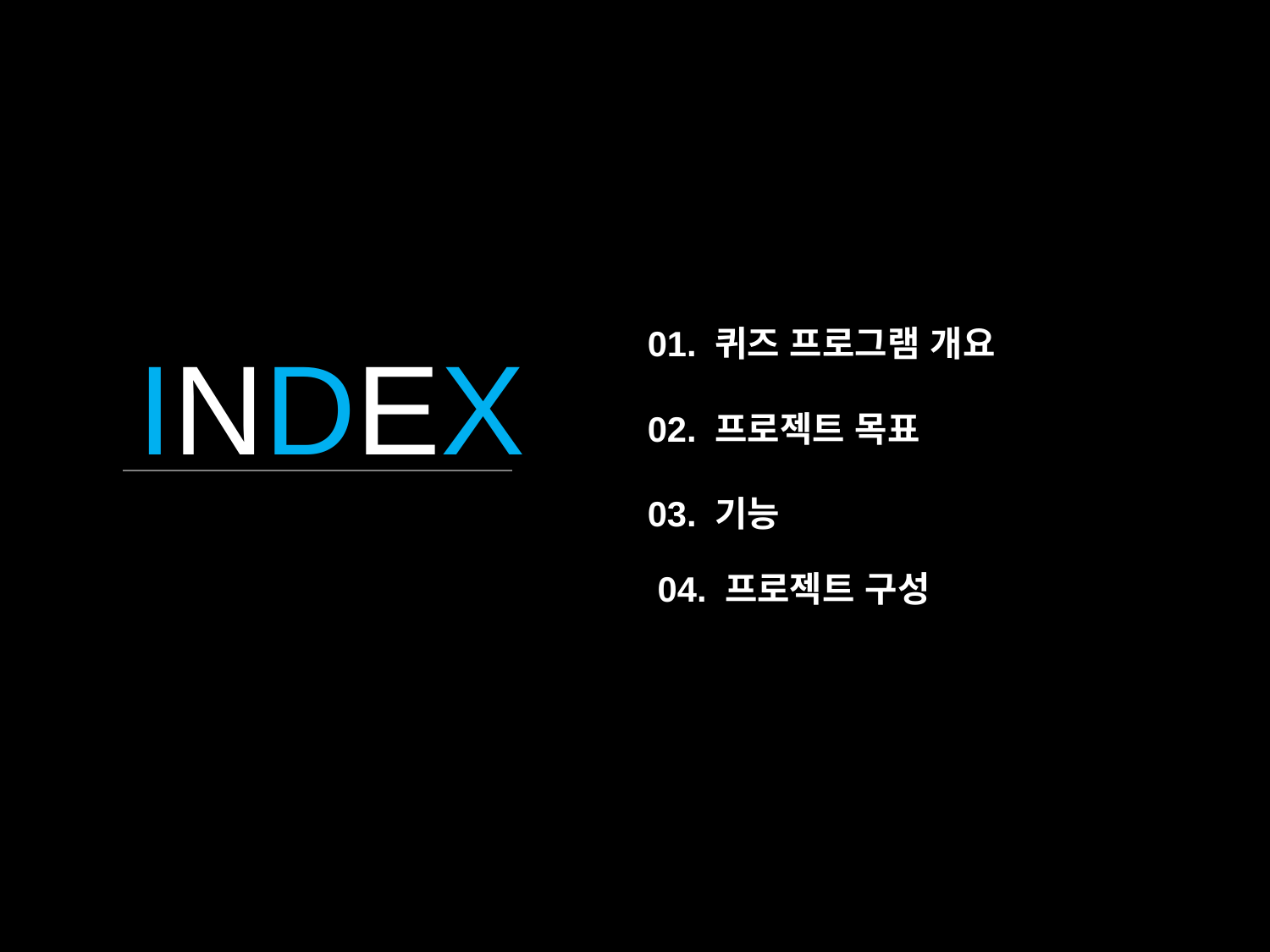

01. 퀴즈 프로그램 개요
02. 프로젝트 목표
03. 기능
04. 프로젝트 구성
INDEX